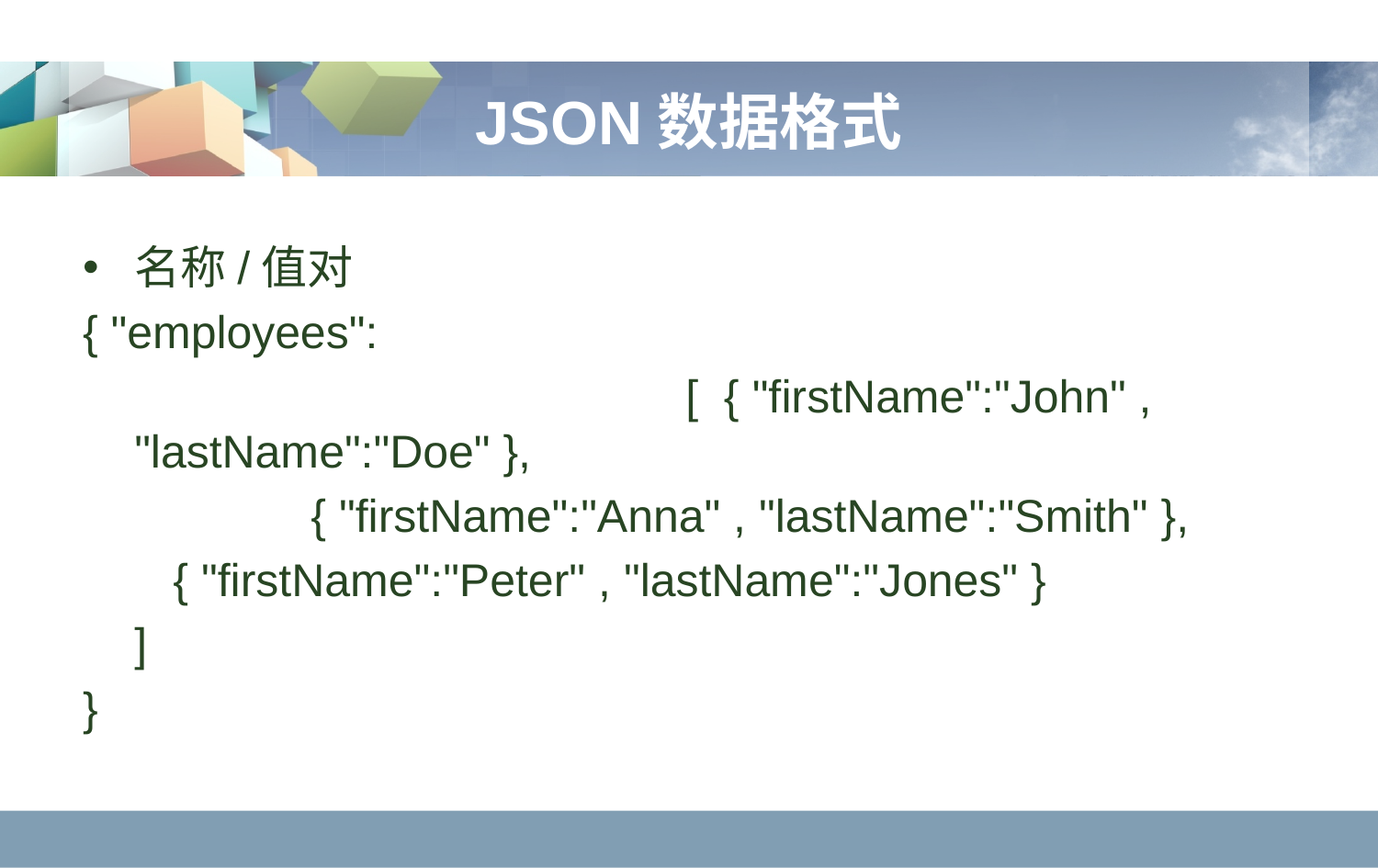

# JSON数据格式
名称/值对
{ "employees":
					[  { "firstName":"John" , "lastName":"Doe" },
		   { "firstName":"Anna" , "lastName":"Smith" },
	   { "firstName":"Peter" , "lastName":"Jones" }
	]
}